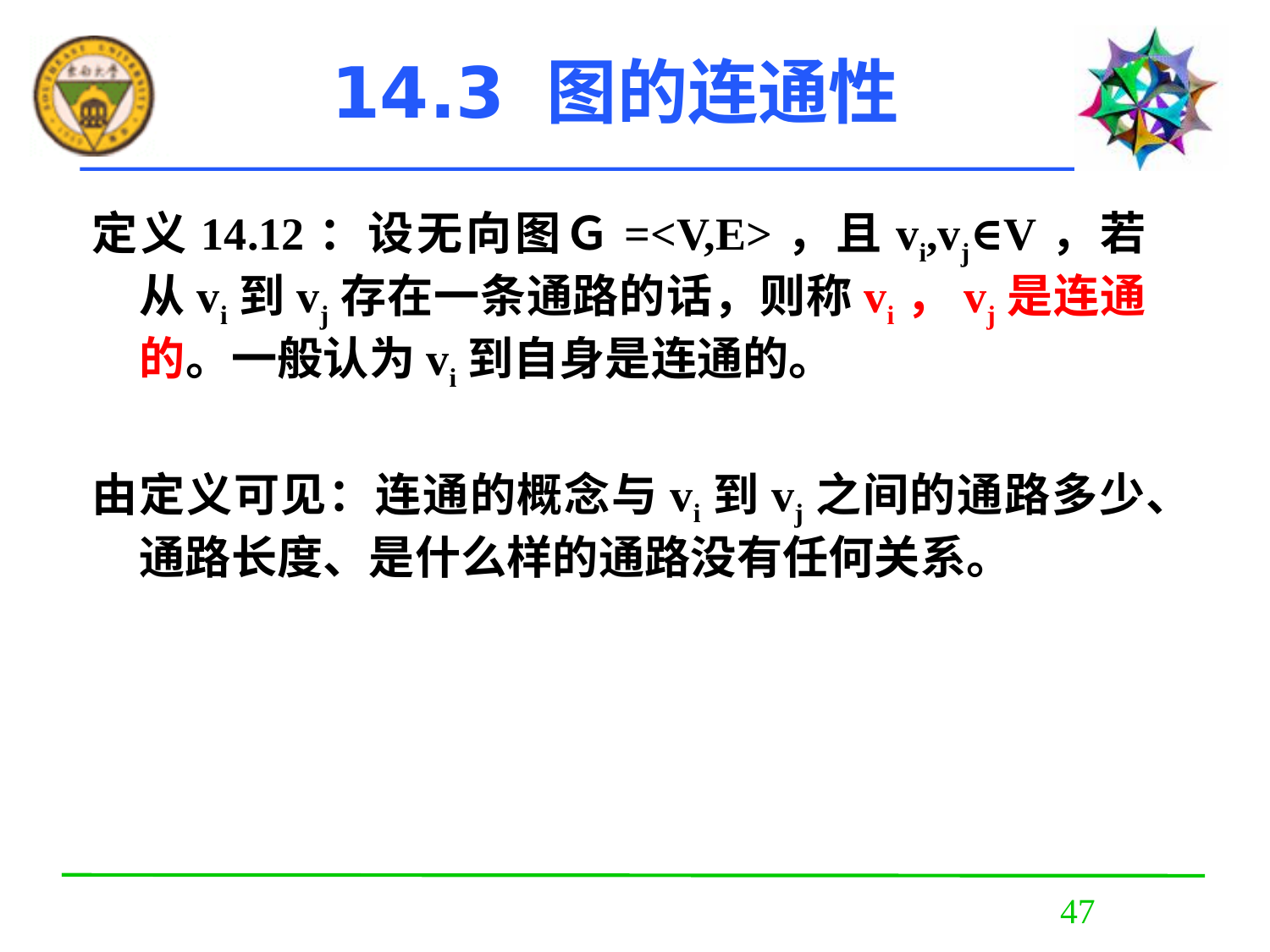

# 14.3 图的连通性
定义14.12：设无向图Ｇ=<V,E>，且vi,vj∈V，若从vi到vj存在一条通路的话，则称vi，vj是连通的。一般认为vi到自身是连通的。

由定义可见：连通的概念与vi到vj之间的通路多少、通路长度、是什么样的通路没有任何关系。